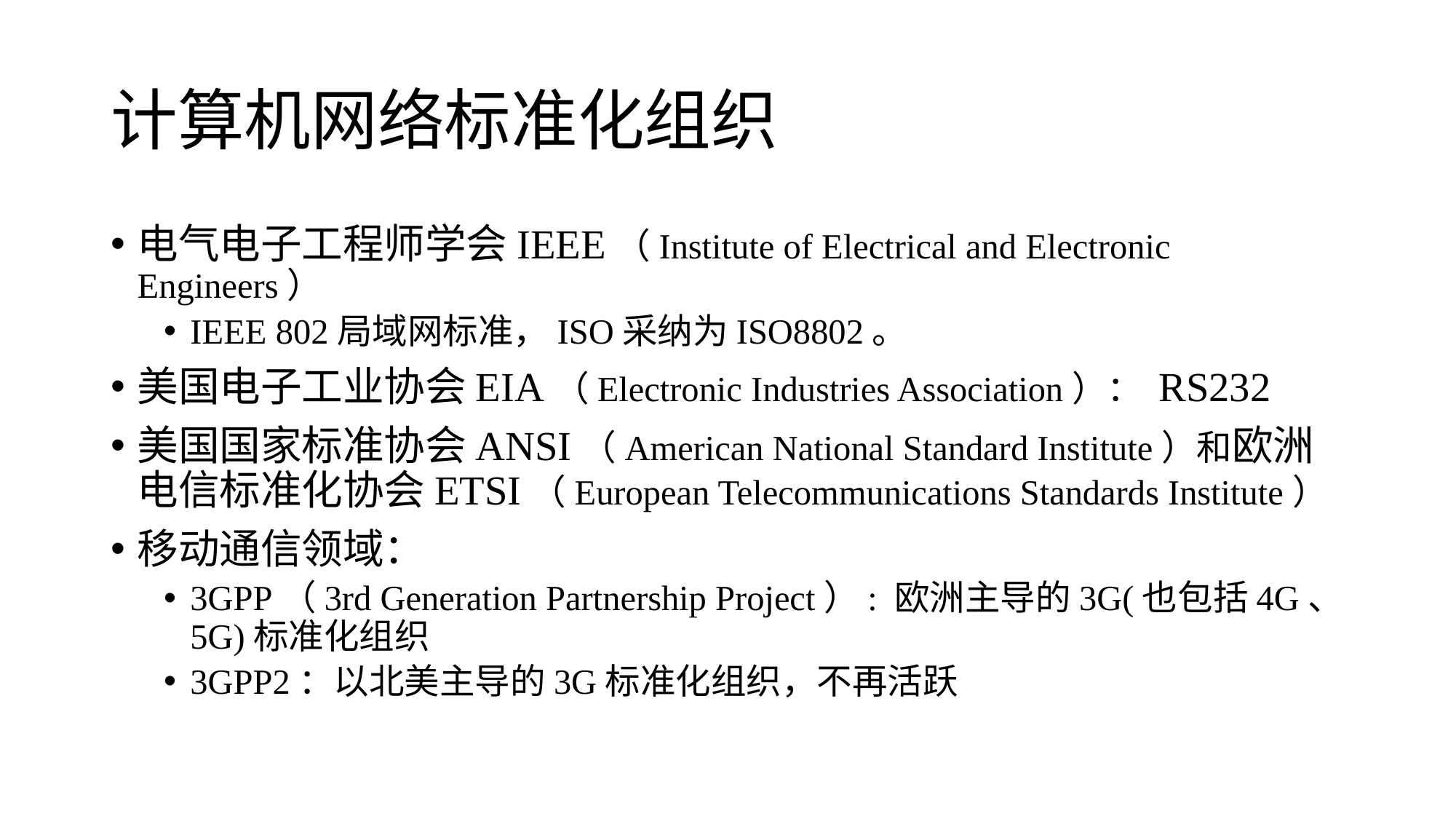

# 计算机网络标准化组织
电气电子工程师学会IEEE（Institute of Electrical and Electronic Engineers）
IEEE 802局域网标准，ISO采纳为ISO8802。
美国电子工业协会EIA（Electronic Industries Association）： RS232
美国国家标准协会ANSI（American National Standard Institute）和欧洲电信标准化协会ETSI（European Telecommunications Standards Institute）
移动通信领域：
3GPP（3rd Generation Partnership Project）: 欧洲主导的3G(也包括4G、5G)标准化组织
3GPP2：以北美主导的3G标准化组织，不再活跃